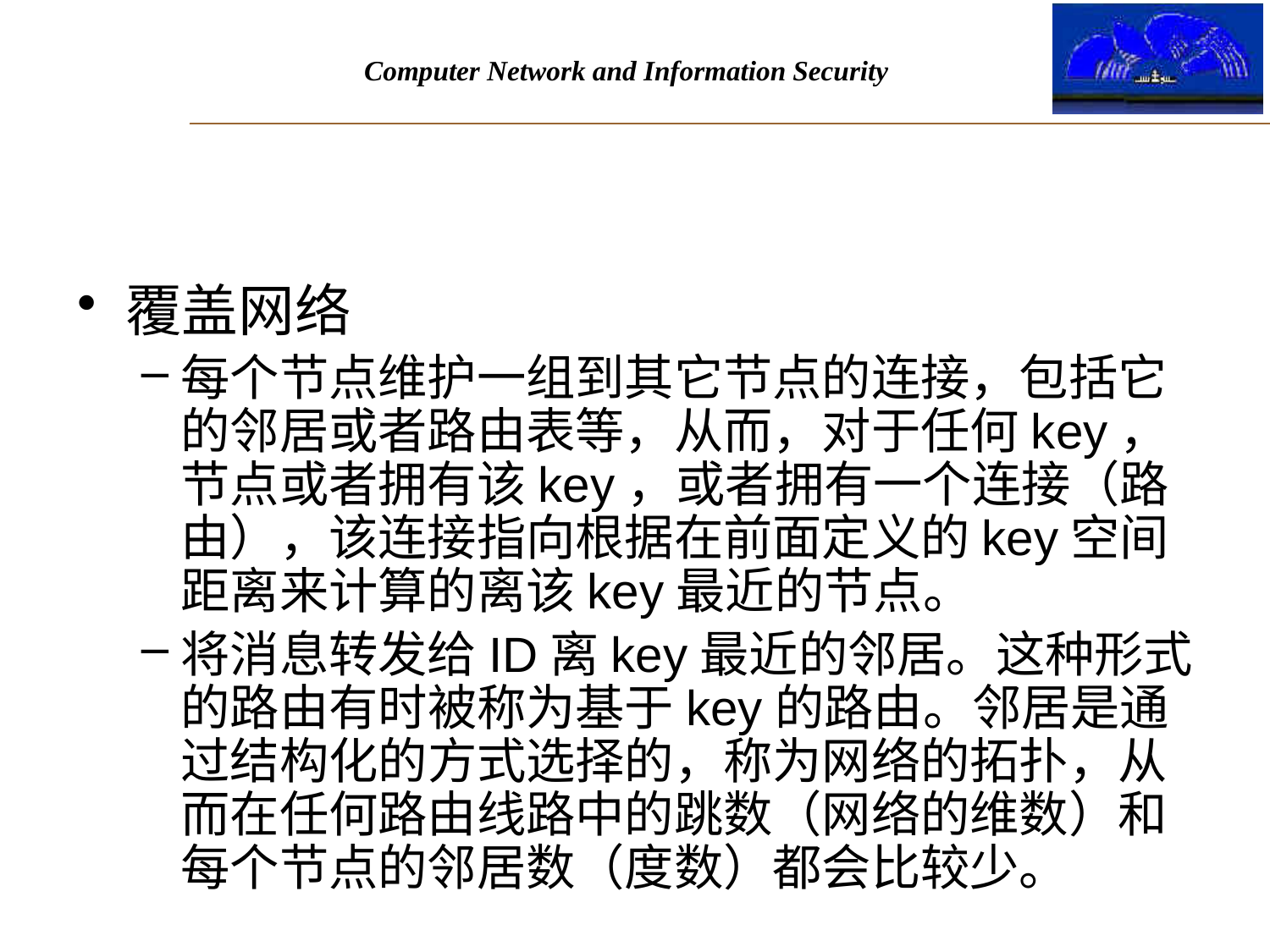

覆盖网络
每个节点维护一组到其它节点的连接，包括它的邻居或者路由表等，从而，对于任何key，节点或者拥有该key，或者拥有一个连接（路由），该连接指向根据在前面定义的key空间距离来计算的离该key最近的节点。
将消息转发给ID离key最近的邻居。这种形式的路由有时被称为基于key的路由。邻居是通过结构化的方式选择的，称为网络的拓扑，从而在任何路由线路中的跳数（网络的维数）和每个节点的邻居数（度数）都会比较少。